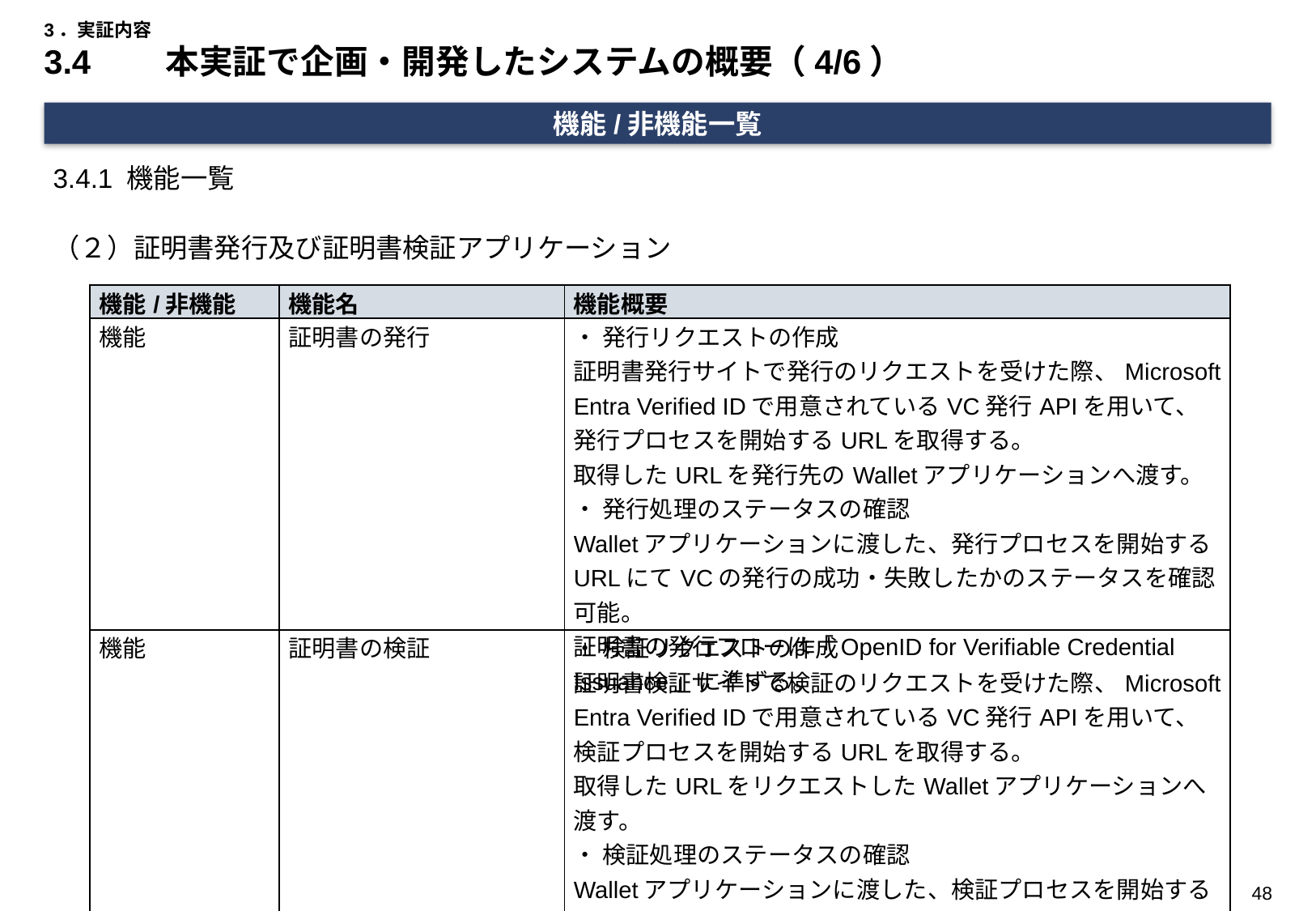

# 3．実証内容 3.4	本実証で企画・開発したシステムの概要（4/6）
機能/非機能一覧
3.4.1 機能一覧
（２）証明書発行及び証明書検証アプリケーション
| 機能/非機能 | 機能名 | 機能概要 |
| --- | --- | --- |
| 機能 | 証明書の発行 | ・ 発行リクエストの作成 証明書発行サイトで発行のリクエストを受けた際、Microsoft Entra Verified IDで用意されているVC発行APIを用いて、発行プロセスを開始するURLを取得する。 取得したURLを発行先のWalletアプリケーションへ渡す。 ・ 発行処理のステータスの確認 Walletアプリケーションに渡した、発行プロセスを開始するURLにてVCの発行の成功・失敗したかのステータスを確認可能。 証明書の発行フローは「OpenID for Verifiable Credential Issuance」に準ずる。 |
| 機能 | 証明書の検証 | ・ 検証リクエストの作成 証明書検証サイトで検証のリクエストを受けた際、Microsoft Entra Verified IDで用意されているVC発行APIを用いて、検証プロセスを開始するURLを取得する。 取得したURLをリクエストしたWalletアプリケーションへ渡す。 ・ 検証処理のステータスの確認 Walletアプリケーションに渡した、検証プロセスを開始するURLにてVCの発行の成功・失敗したかのステータスを確認可能。 証明書の検証フローは「OpenID for Verifiable Presentations」に準ずる。 |